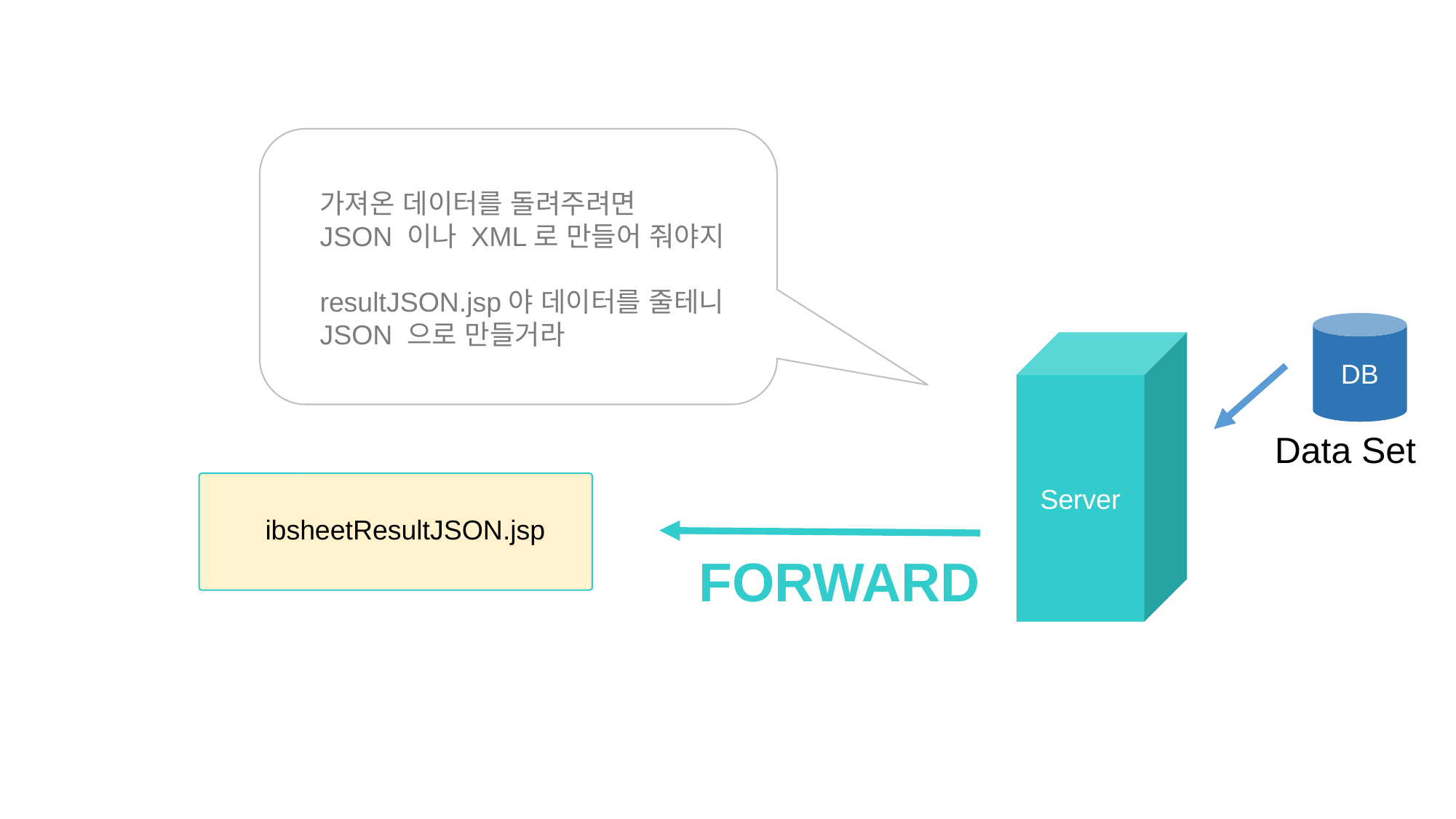

가져온 데이터를 돌려주려면
JSON 이나 XML로 만들어 줘야지

resultJSON.jsp야 데이터를 줄테니
JSON 으로 만들거라
DB
Server
Data Set

ibsheetResultJSON.jsp
FORWARD